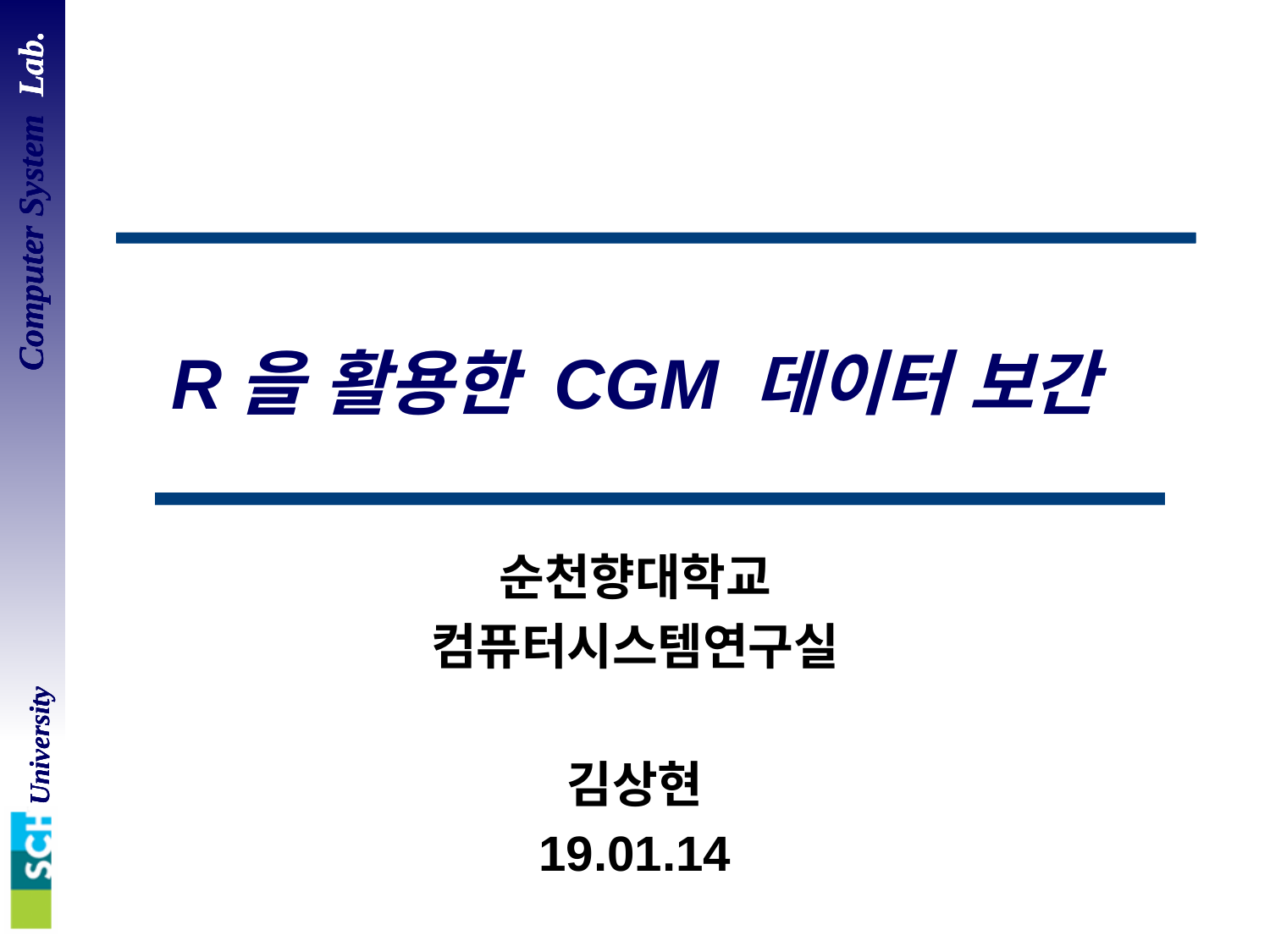

# R을 활용한 CGM 데이터 보간
순천향대학교
컴퓨터시스템연구실

김상현
19.01.14